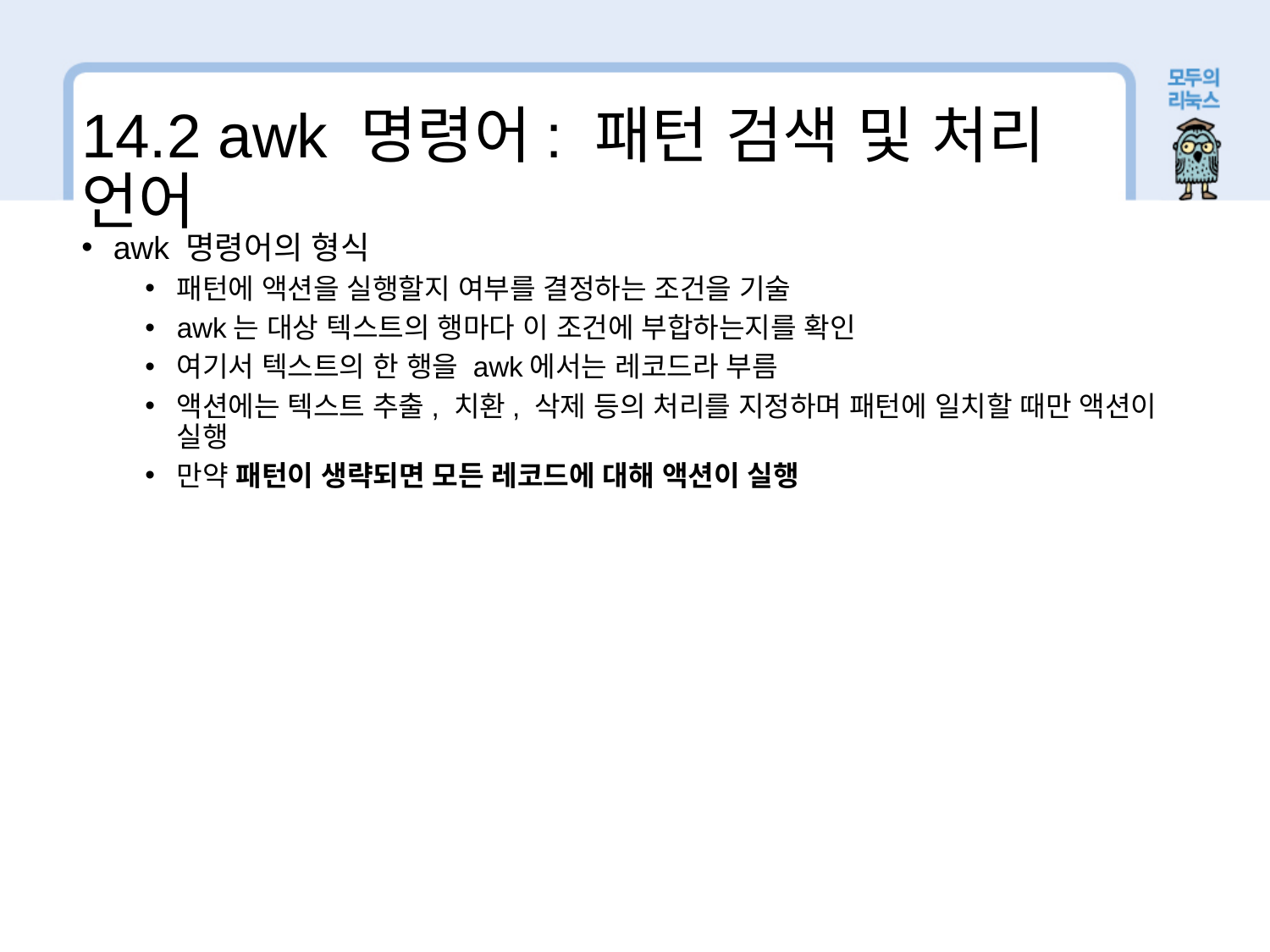

14.2 awk 명령어: 패턴 검색 및 처리 언어
awk 명령어의 형식
패턴에 액션을 실행할지 여부를 결정하는 조건을 기술
awk는 대상 텍스트의 행마다 이 조건에 부합하는지를 확인
여기서 텍스트의 한 행을 awk에서는 레코드라 부름
액션에는 텍스트 추출, 치환, 삭제 등의 처리를 지정하며 패턴에 일치할 때만 액션이 실행
만약 패턴이 생략되면 모든 레코드에 대해 액션이 실행